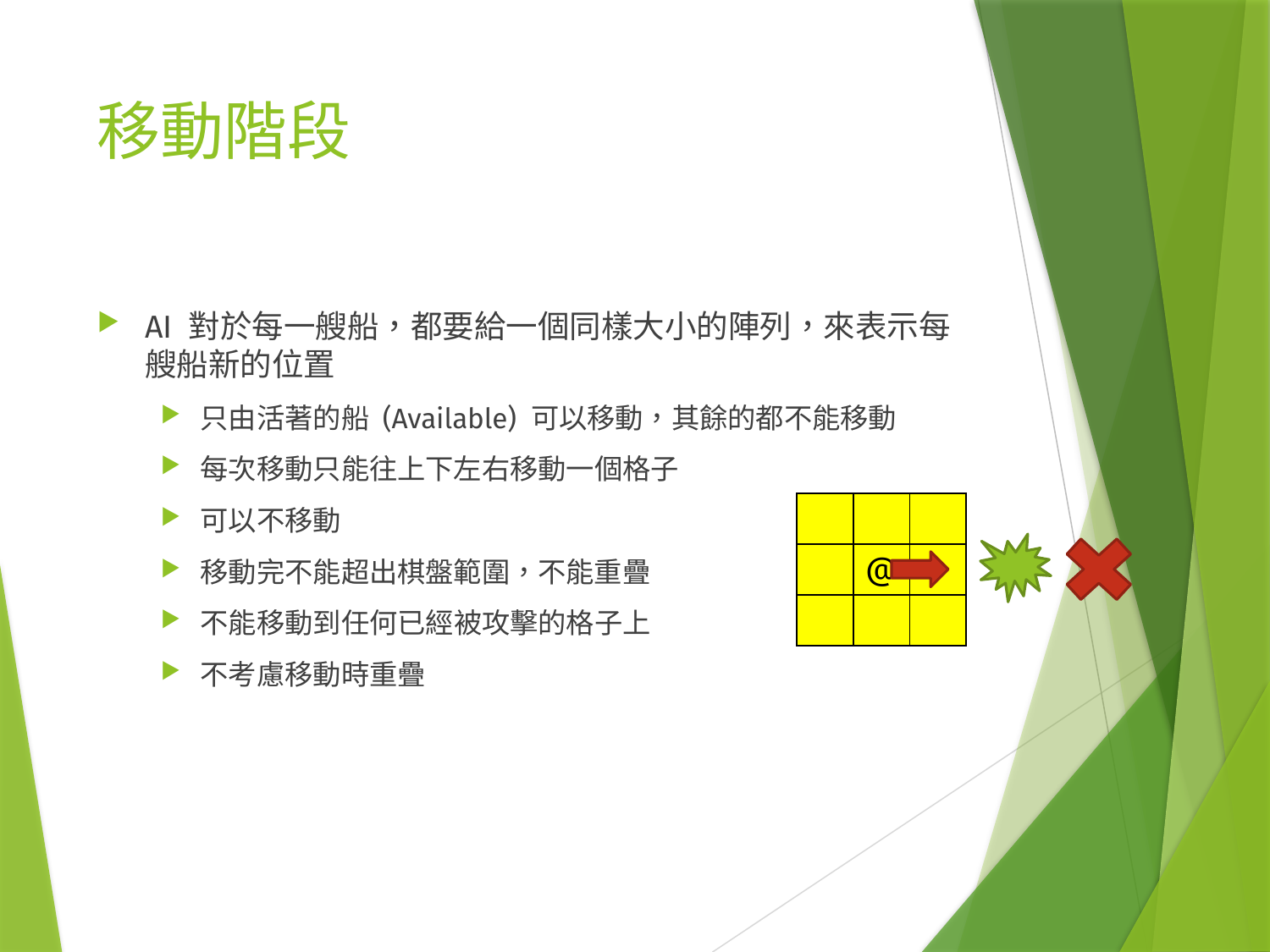

# 移動階段
AI 對於每一艘船，都要給一個同樣大小的陣列，來表示每艘船新的位置
只由活著的船 (Available) 可以移動，其餘的都不能移動
每次移動只能往上下左右移動一個格子
可以不移動
移動完不能超出棋盤範圍，不能重疊
不能移動到任何已經被攻擊的格子上
不考慮移動時重疊

|  |  |  |
| --- | --- | --- |
|  | @ |  |
|  |  |  |